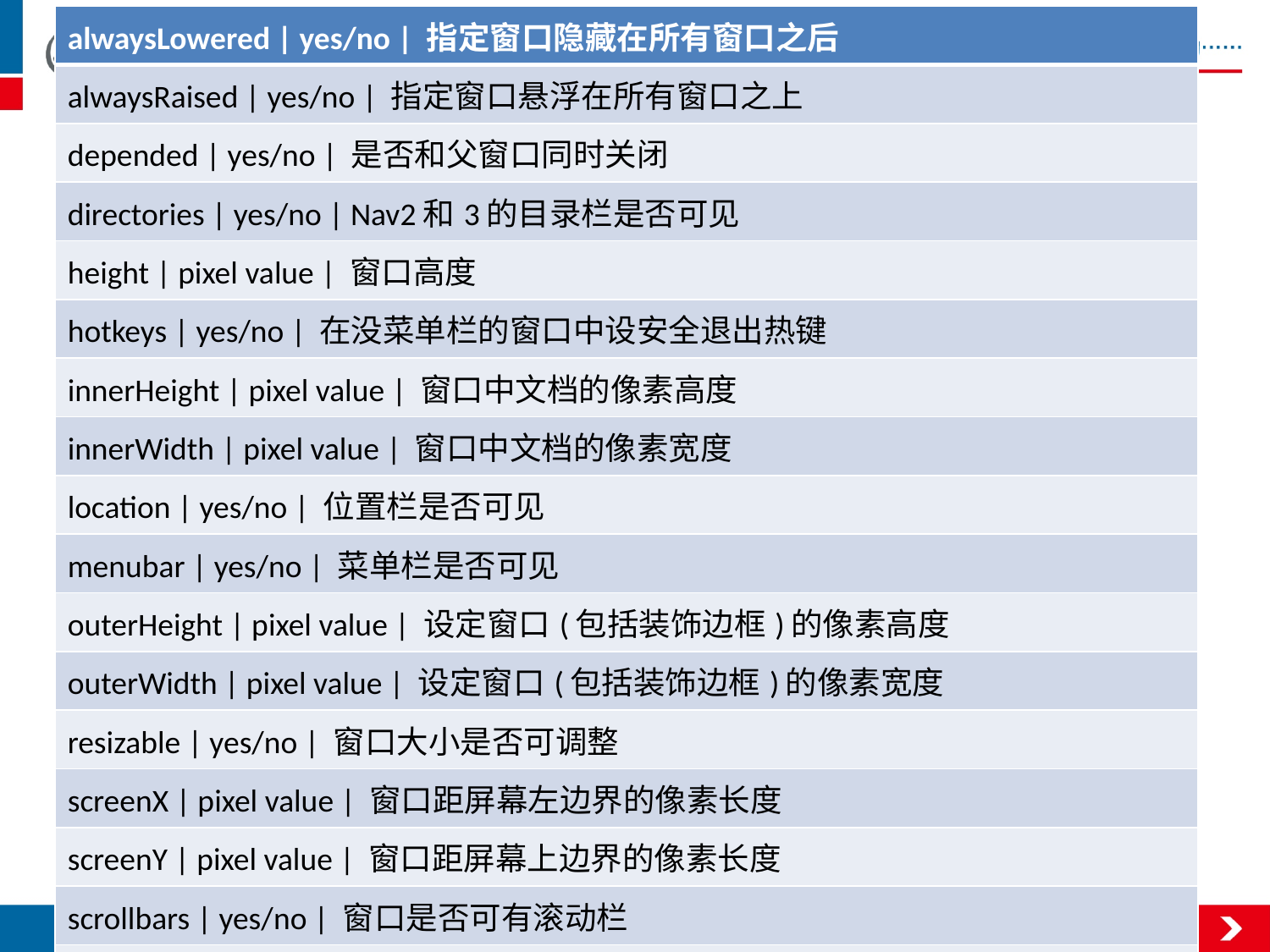

| alwaysLowered | yes/no | 指定窗口隐藏在所有窗口之后 |
| --- |
| alwaysRaised | yes/no | 指定窗口悬浮在所有窗口之上 |
| depended | yes/no | 是否和父窗口同时关闭 |
| directories | yes/no | Nav2和3的目录栏是否可见 |
| height | pixel value | 窗口高度 |
| hotkeys | yes/no | 在没菜单栏的窗口中设安全退出热键 |
| innerHeight | pixel value | 窗口中文档的像素高度 |
| innerWidth | pixel value | 窗口中文档的像素宽度 |
| location | yes/no | 位置栏是否可见 |
| menubar | yes/no | 菜单栏是否可见 |
| outerHeight | pixel value | 设定窗口(包括装饰边框)的像素高度 |
| outerWidth | pixel value | 设定窗口(包括装饰边框)的像素宽度 |
| resizable | yes/no | 窗口大小是否可调整 |
| screenX | pixel value | 窗口距屏幕左边界的像素长度 |
| screenY | pixel value | 窗口距屏幕上边界的像素长度 |
| scrollbars | yes/no | 窗口是否可有滚动栏 |
| titlebar | yes/no | 窗口题目栏是否可见 |
| toolbar | yes/no | 窗口工具栏是否可见 |
| Width | pixel value | 窗口的像素宽度 |
| z-look | yes/no | 窗口被激活后是否浮在其它窗口之上 |
#